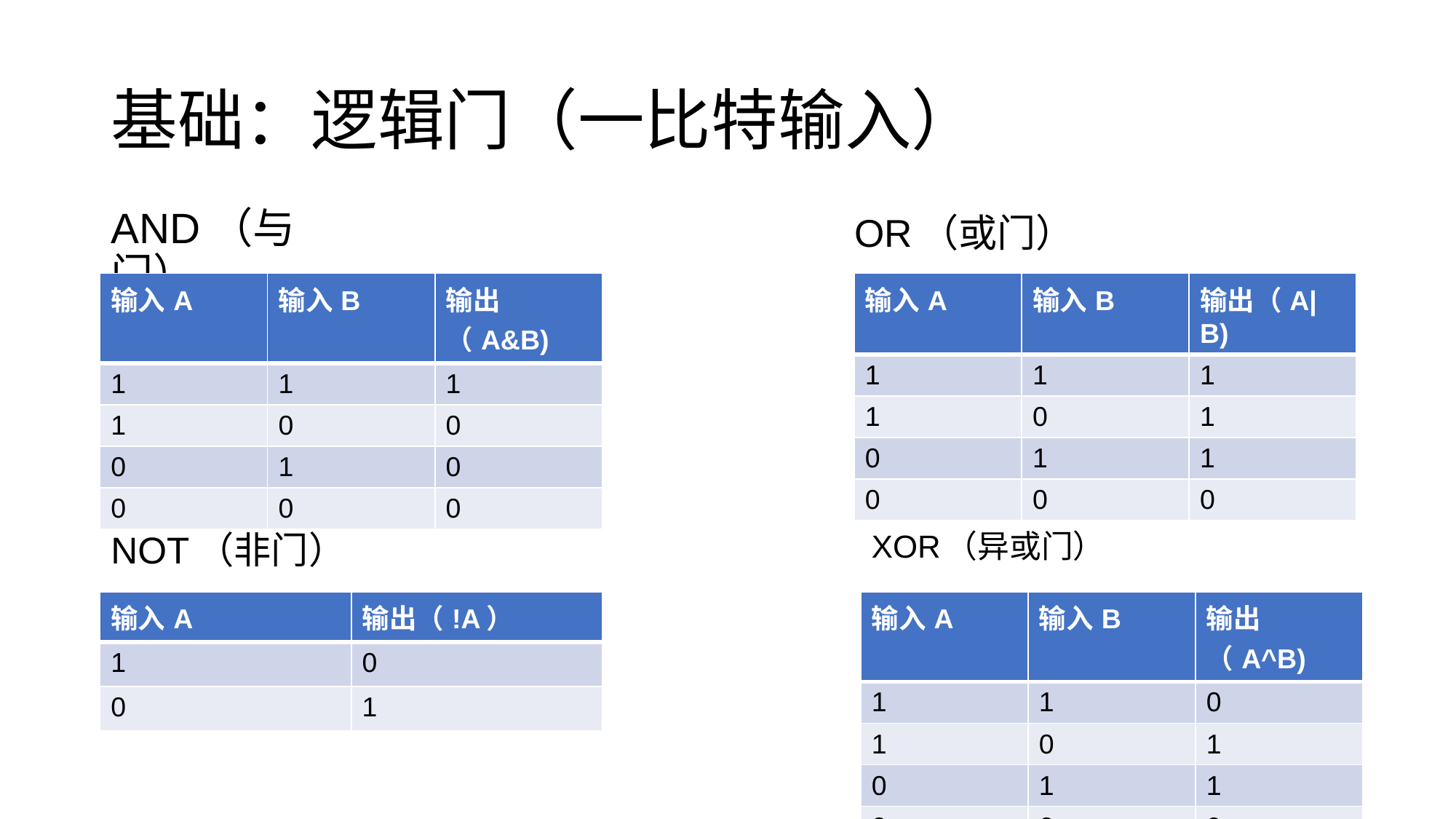

# 基础：逻辑门（一比特输入）
AND（与门）
OR（或门）
| 输入A | 输入B | 输出（A|B) |
| --- | --- | --- |
| 1 | 1 | 1 |
| 1 | 0 | 1 |
| 0 | 1 | 1 |
| 0 | 0 | 0 |
| 输入A | 输入B | 输出（A&B) |
| --- | --- | --- |
| 1 | 1 | 1 |
| 1 | 0 | 0 |
| 0 | 1 | 0 |
| 0 | 0 | 0 |
NOT（非门）
XOR（异或门）
| 输入A | 输出（!A） |
| --- | --- |
| 1 | 0 |
| 0 | 1 |
| 输入A | 输入B | 输出（A^B) |
| --- | --- | --- |
| 1 | 1 | 0 |
| 1 | 0 | 1 |
| 0 | 1 | 1 |
| 0 | 0 | 0 |